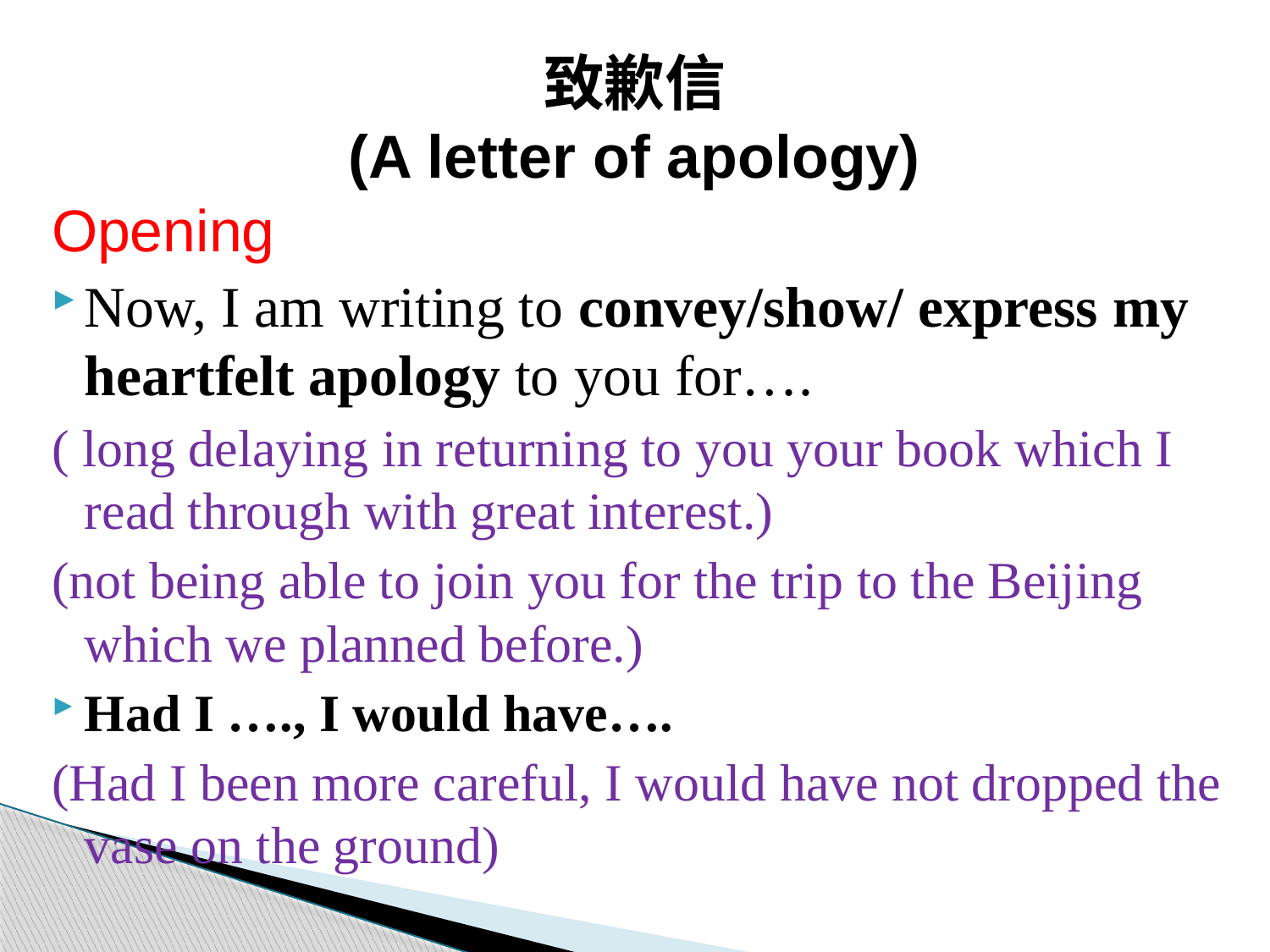

# 致歉信 (A letter of apology)
Opening
Now, I am writing to convey/show/ express my heartfelt apology to you for….
( long delaying in returning to you your book which I read through with great interest.)
(not being able to join you for the trip to the Beijing which we planned before.)
Had I …., I would have….
(Had I been more careful, I would have not dropped the vase on the ground)